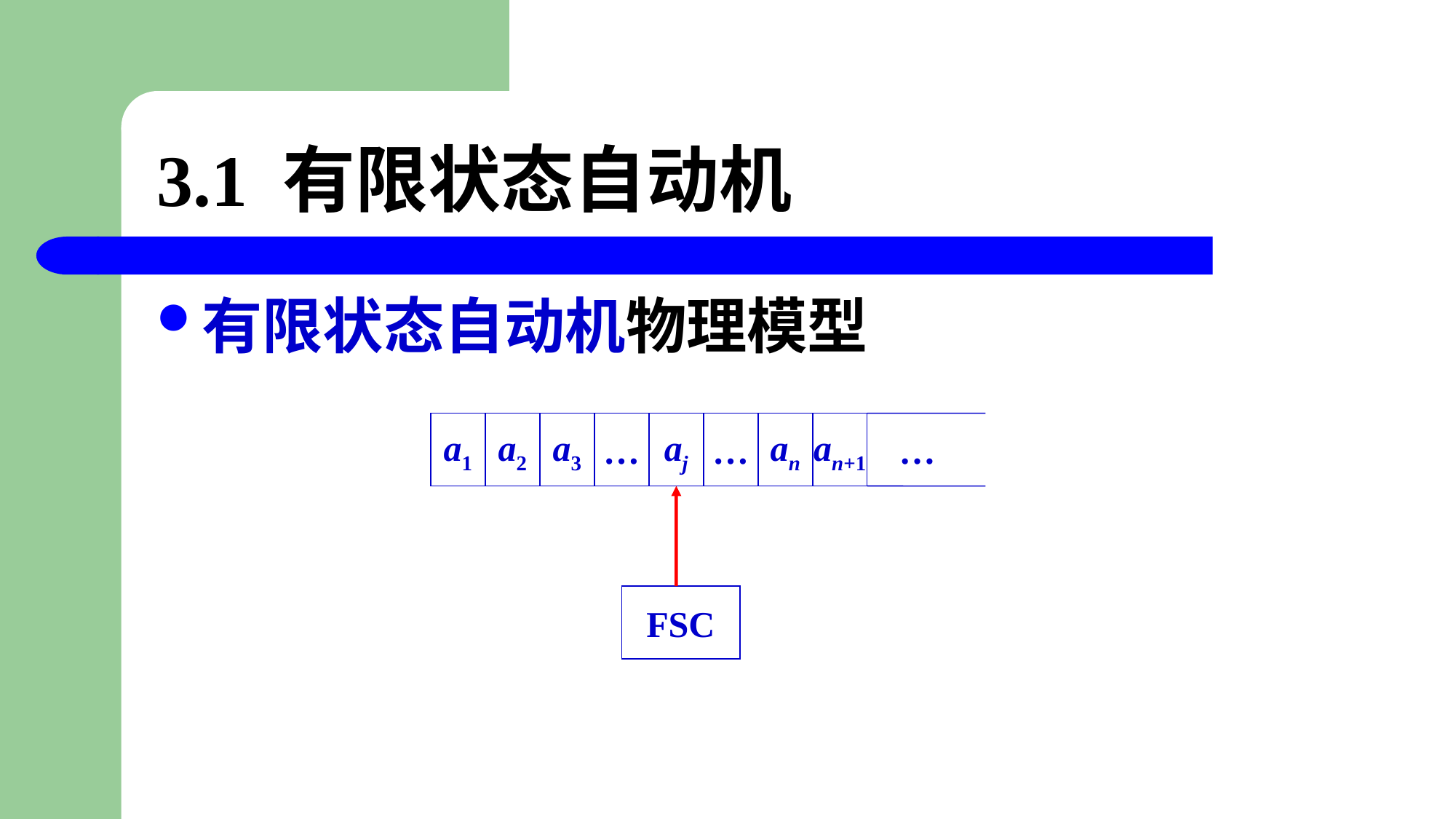

# 3.1 有限状态自动机
有限状态自动机物理模型
a1
a2
a3
…
aj
…
an
an+1

…

FSC